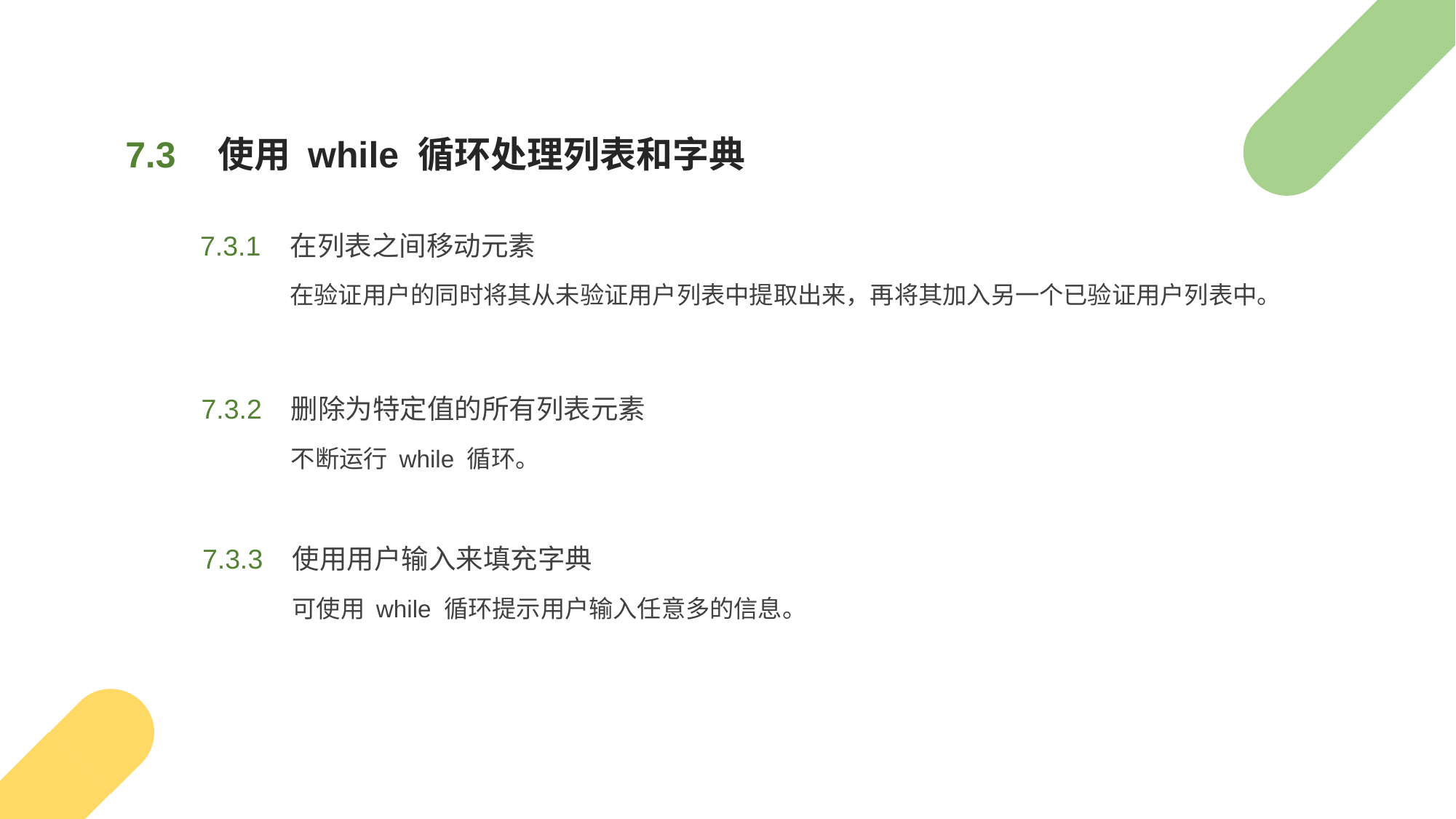

使用 while 循环处理列表和字典
7.3
在列表之间移动元素
7.3.1
在验证用户的同时将其从未验证用户列表中提取出来，再将其加入另一个已验证用户列表中。
删除为特定值的所有列表元素
7.3.2
不断运行 while 循环。
使用用户输入来填充字典
7.3.3
可使用 while 循环提示用户输入任意多的信息。